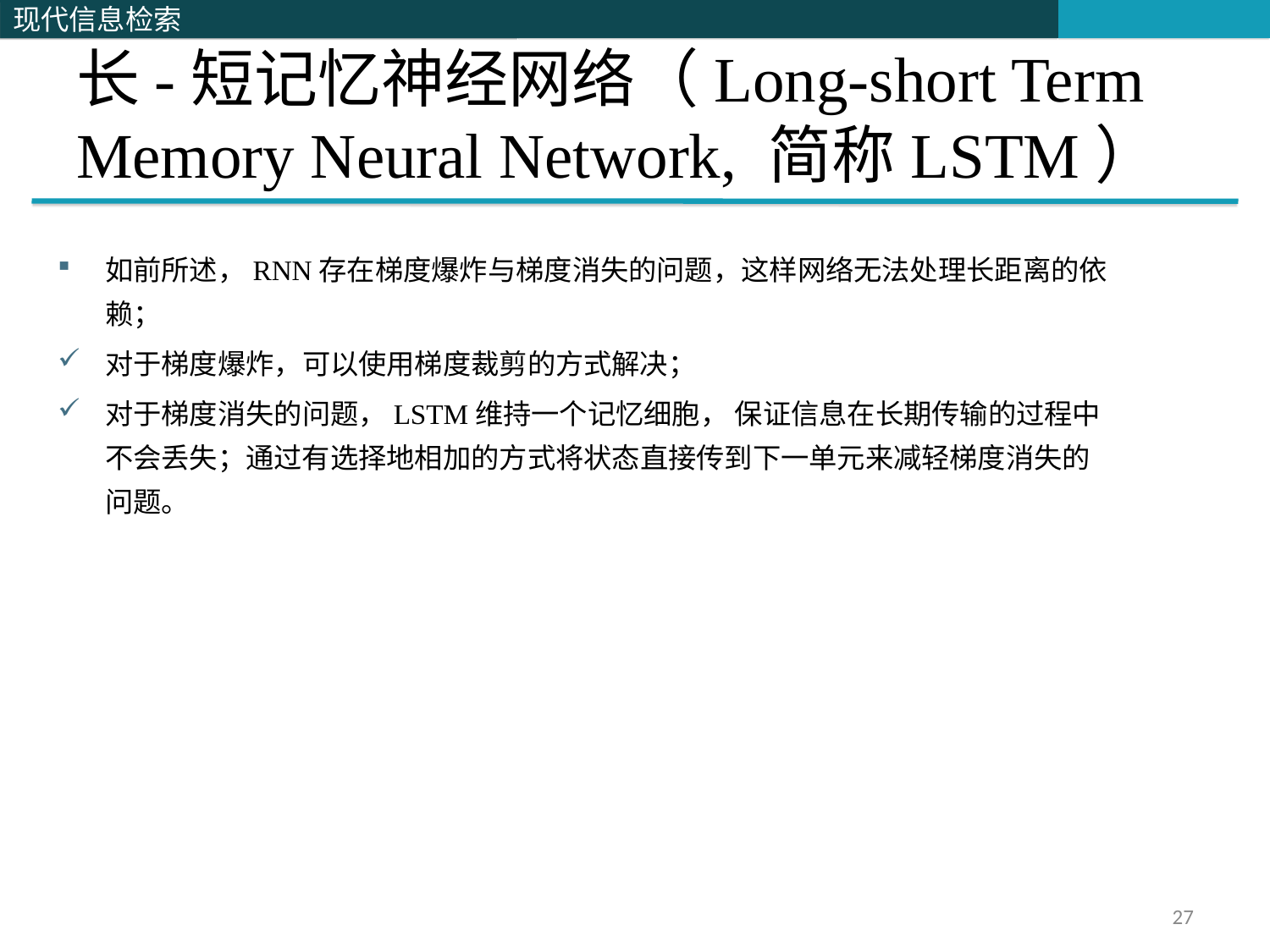

# 长-短记忆神经网络（Long-short Term Memory Neural Network, 简称LSTM）
如前所述，RNN存在梯度爆炸与梯度消失的问题，这样网络无法处理长距离的依赖；
对于梯度爆炸，可以使用梯度裁剪的方式解决；
对于梯度消失的问题，LSTM维持一个记忆细胞， 保证信息在长期传输的过程中不会丢失；通过有选择地相加的方式将状态直接传到下一单元来减轻梯度消失的问题。

27